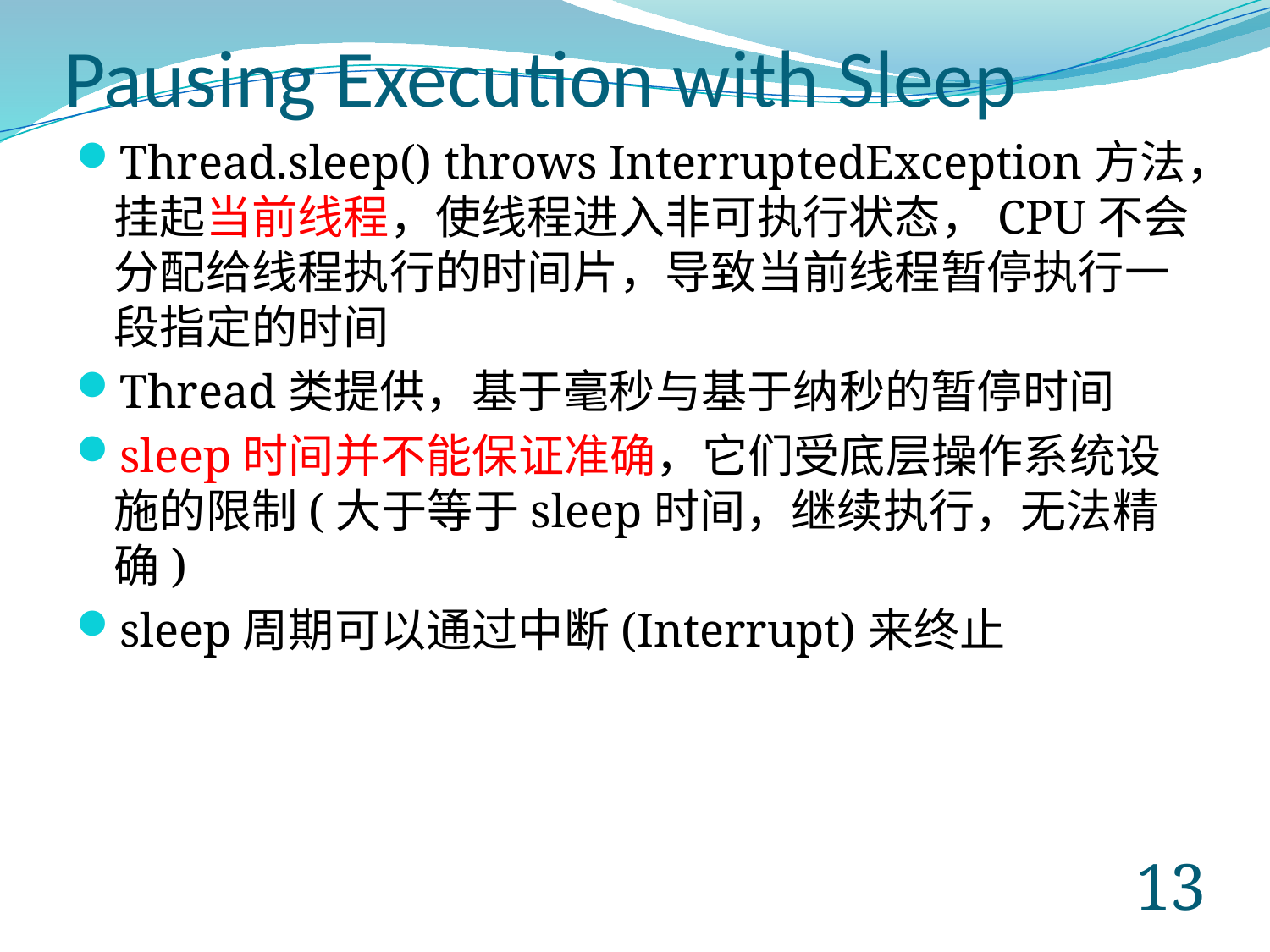

# Pausing Execution with Sleep
Thread.sleep() throws InterruptedException方法，挂起当前线程，使线程进入非可执行状态，CPU不会分配给线程执行的时间片，导致当前线程暂停执行一段指定的时间
Thread类提供，基于毫秒与基于纳秒的暂停时间
sleep时间并不能保证准确，它们受底层操作系统设施的限制(大于等于sleep时间，继续执行，无法精确)
sleep周期可以通过中断(Interrupt)来终止
13